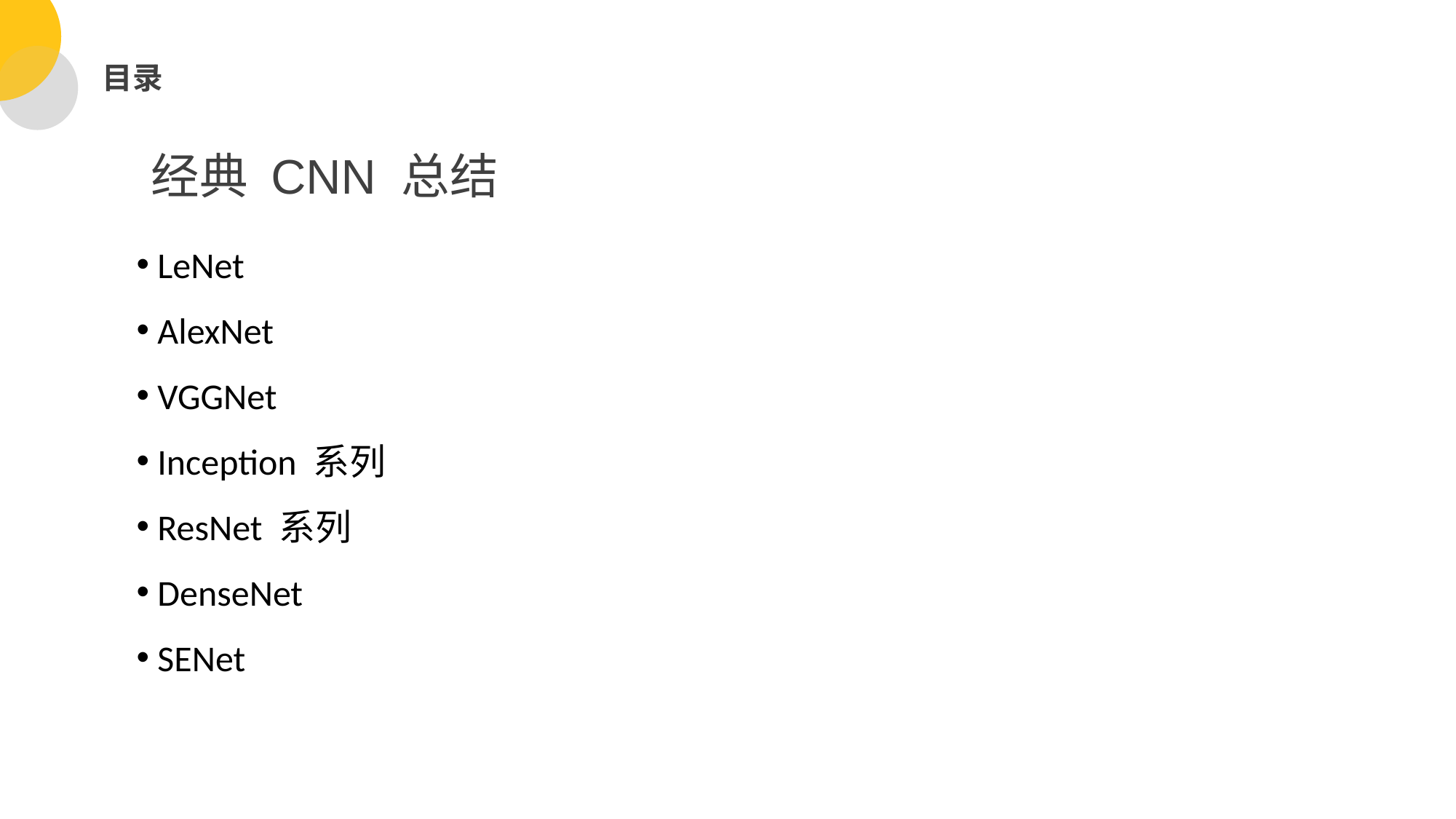

目录
经典 CNN 总结
 LeNet
 AlexNet
 VGGNet
 Inception 系列
 ResNet 系列
 DenseNet
 SENet